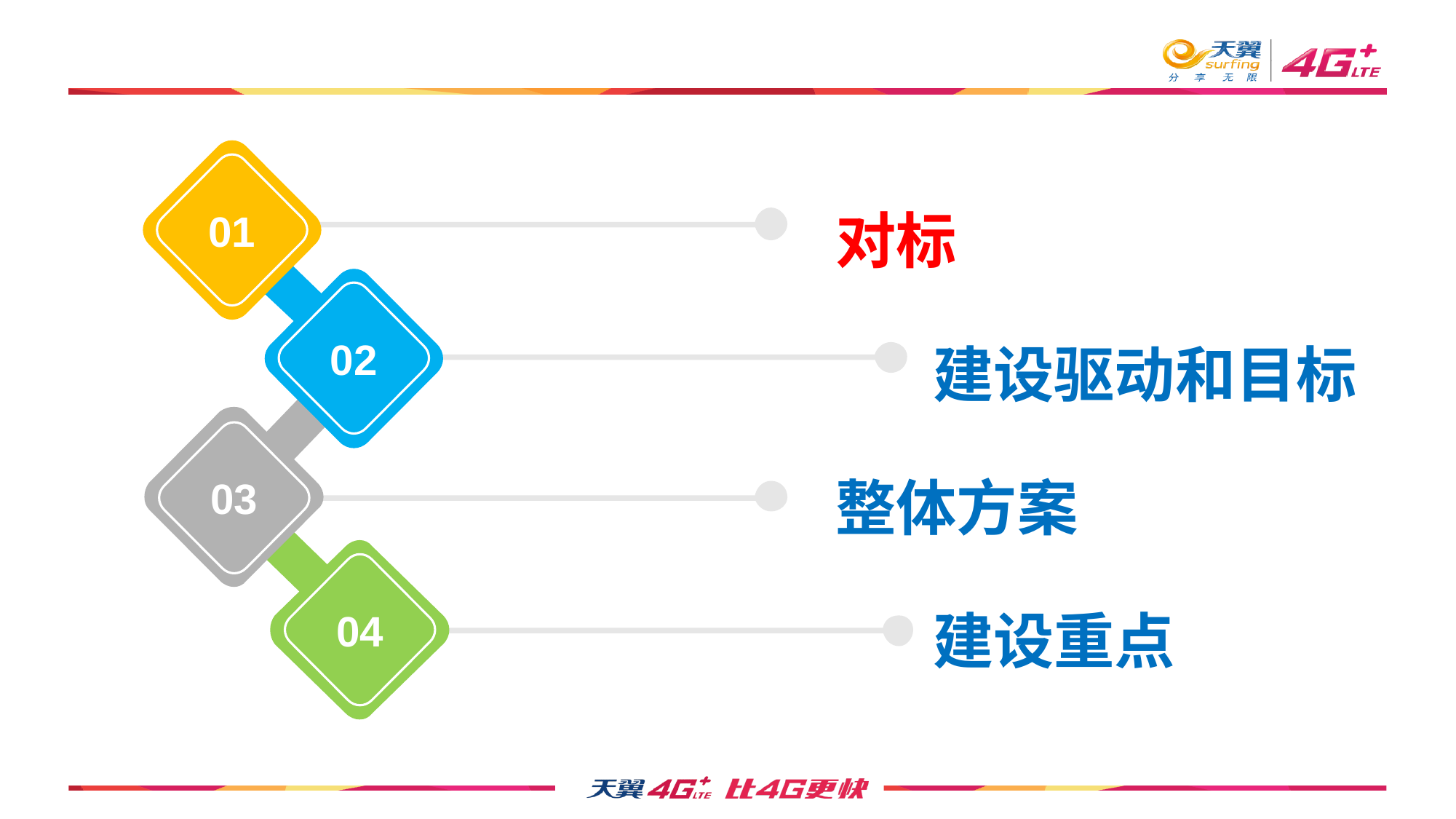

01

02

03

04

对标
      建设驱动和目标
整体方案
      建设重点